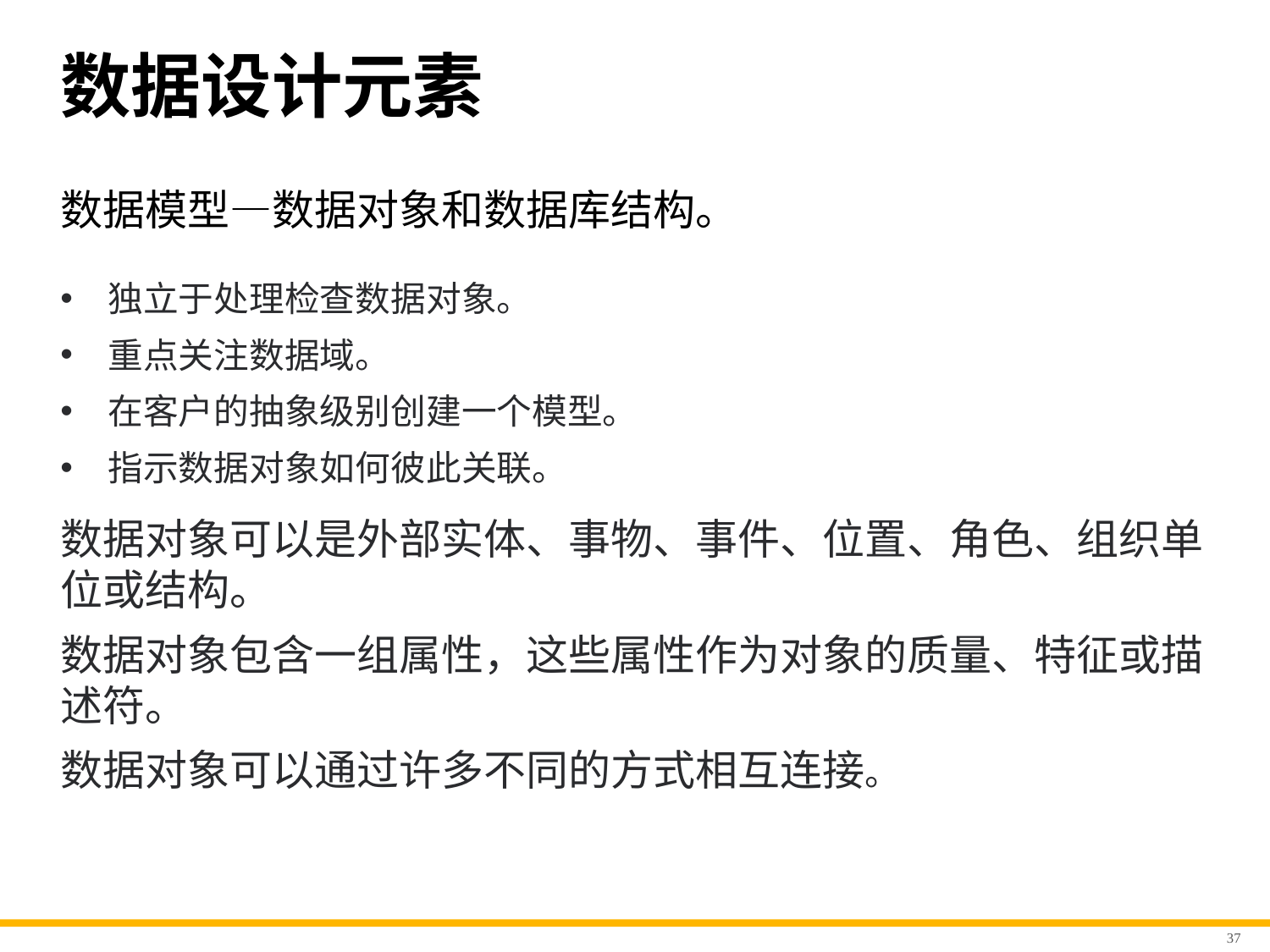

# 数据设计元素
数据模型—数据对象和数据库结构。

独立于处理检查数据对象。
重点关注数据域。
在客户的抽象级别创建一个模型。
指示数据对象如何彼此关联。
数据对象可以是外部实体、事物、事件、位置、角色、组织单位或结构。
数据对象包含一组属性，这些属性作为对象的质量、特征或描述符。
数据对象可以通过许多不同的方式相互连接。
37